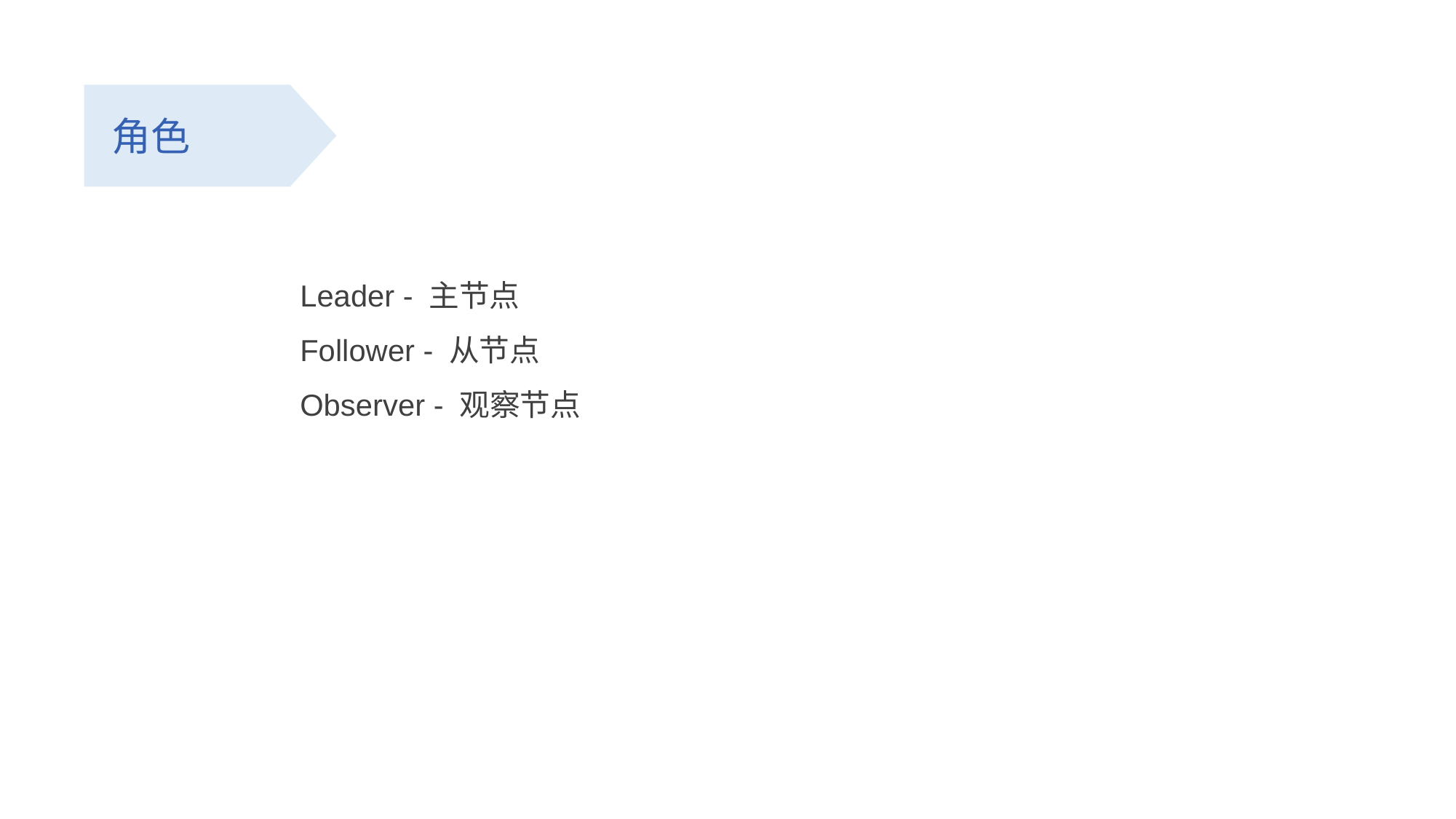

角色
Leader - 主节点
Follower - 从节点
Observer - 观察节点